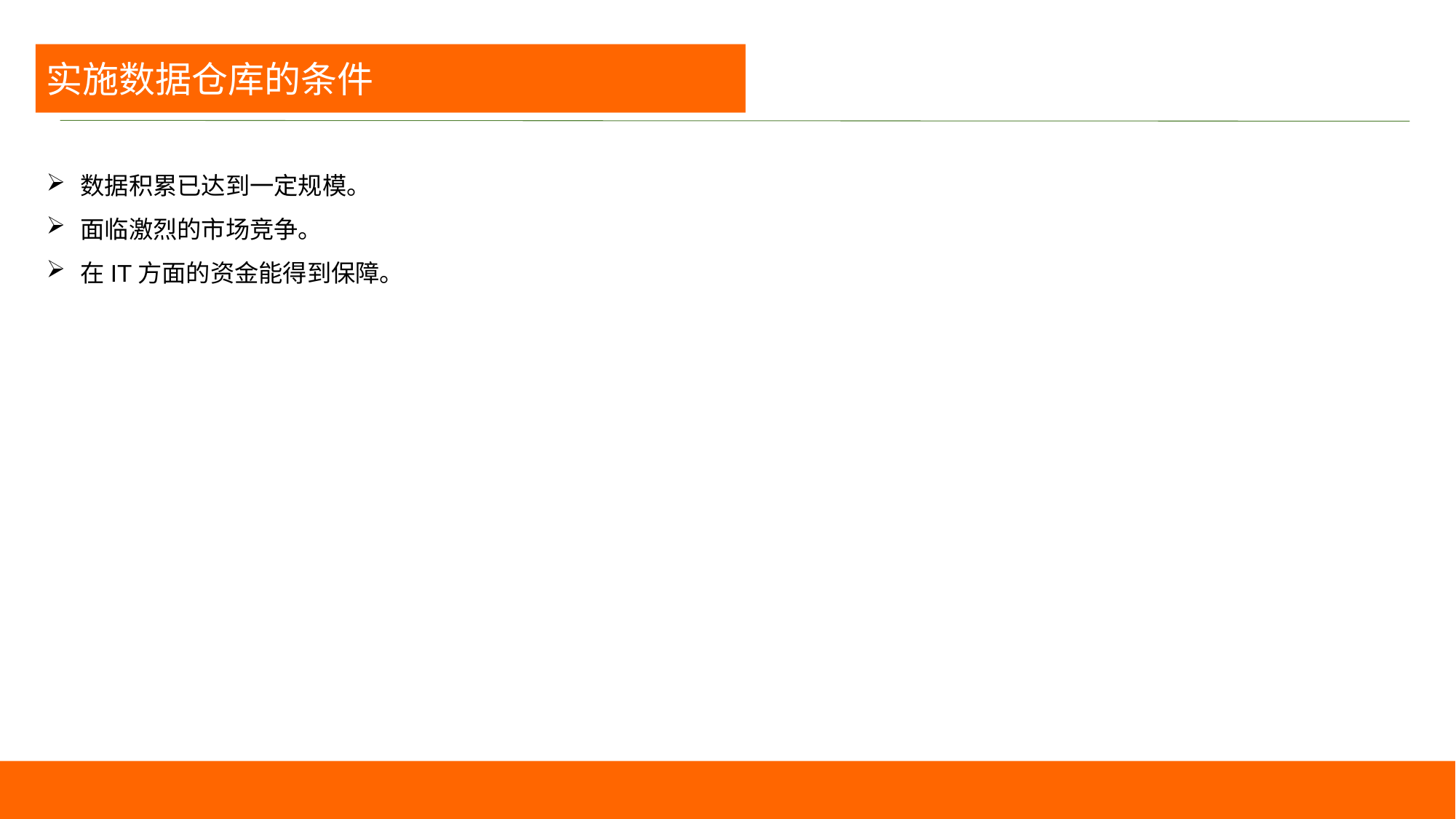

实施数据仓库的条件
数据积累已达到一定规模。
面临激烈的市场竞争。
在IT方面的资金能得到保障。
25